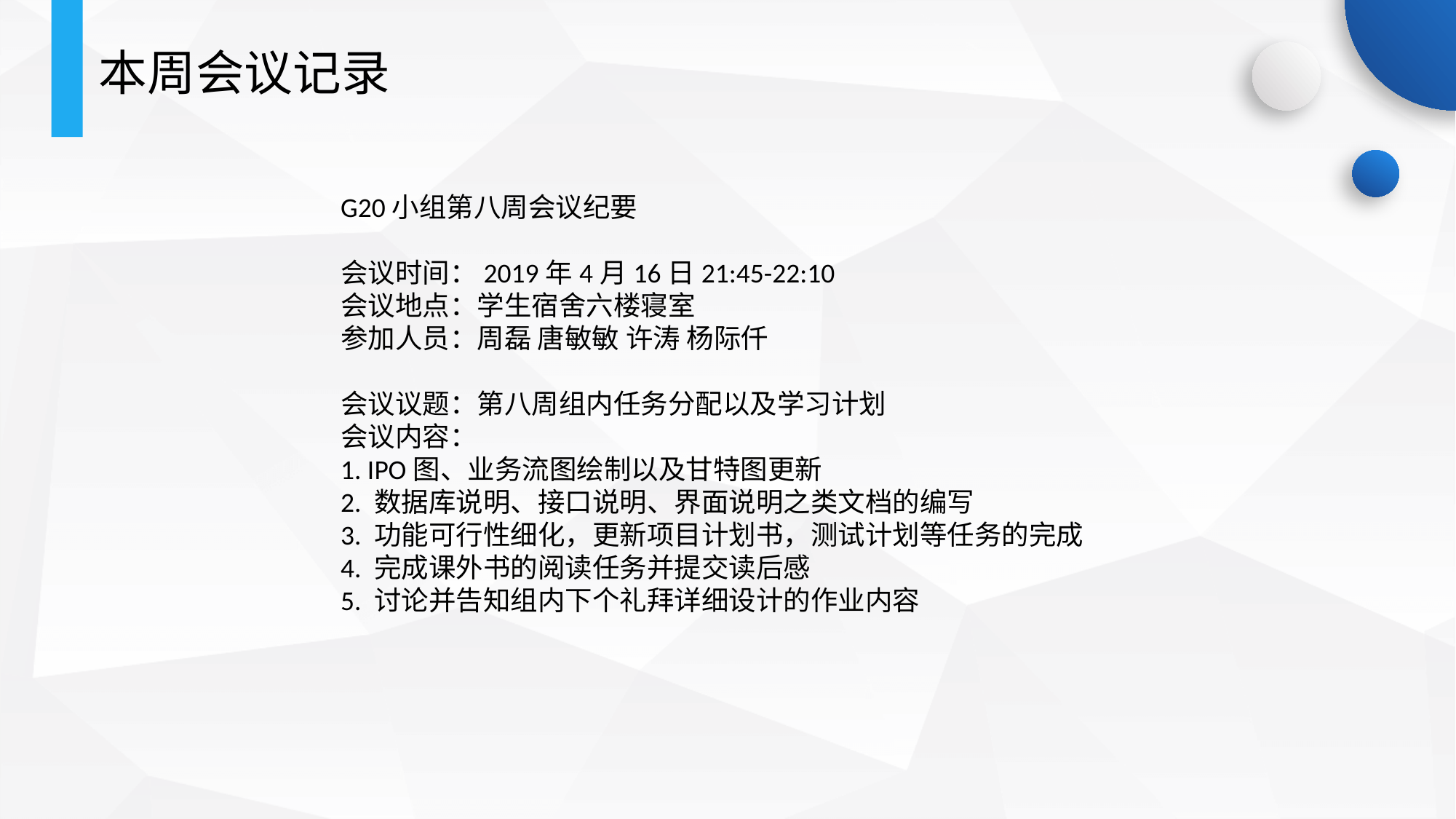

本周会议记录

G20小组第八周会议纪要

会议时间：2019年4月16日21:45-22:10
会议地点：学生宿舍六楼寝室
参加人员：周磊 唐敏敏 许涛 杨际仟

会议议题：第八周组内任务分配以及学习计划
会议内容：
1. IPO图、业务流图绘制以及甘特图更新
2. 数据库说明、接口说明、界面说明之类文档的编写
3. 功能可行性细化，更新项目计划书，测试计划等任务的完成
4. 完成课外书的阅读任务并提交读后感
5. 讨论并告知组内下个礼拜详细设计的作业内容